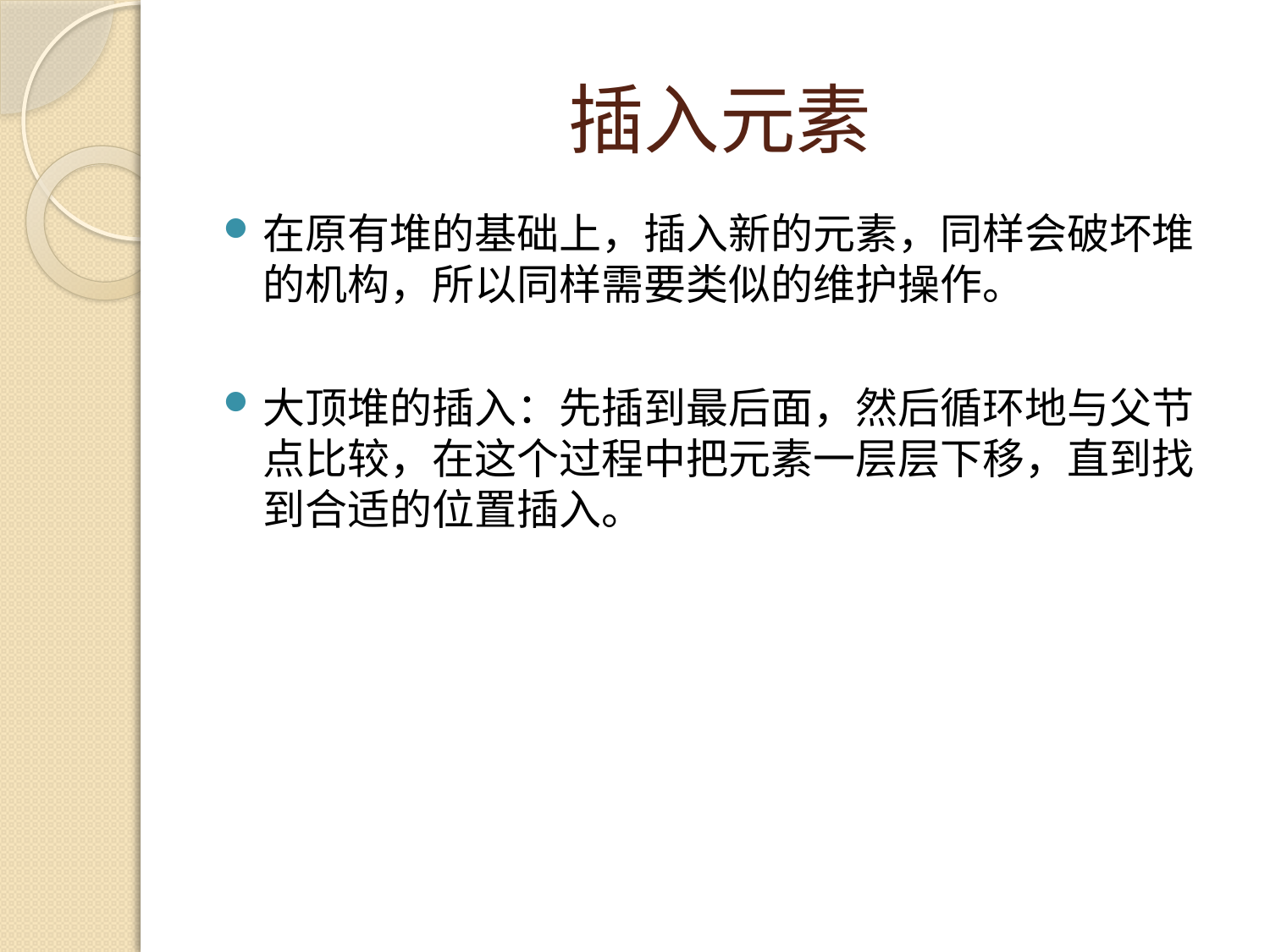

# 插入元素
在原有堆的基础上，插入新的元素，同样会破坏堆的机构，所以同样需要类似的维护操作。

大顶堆的插入：先插到最后面，然后循环地与父节点比较，在这个过程中把元素一层层下移，直到找到合适的位置插入。